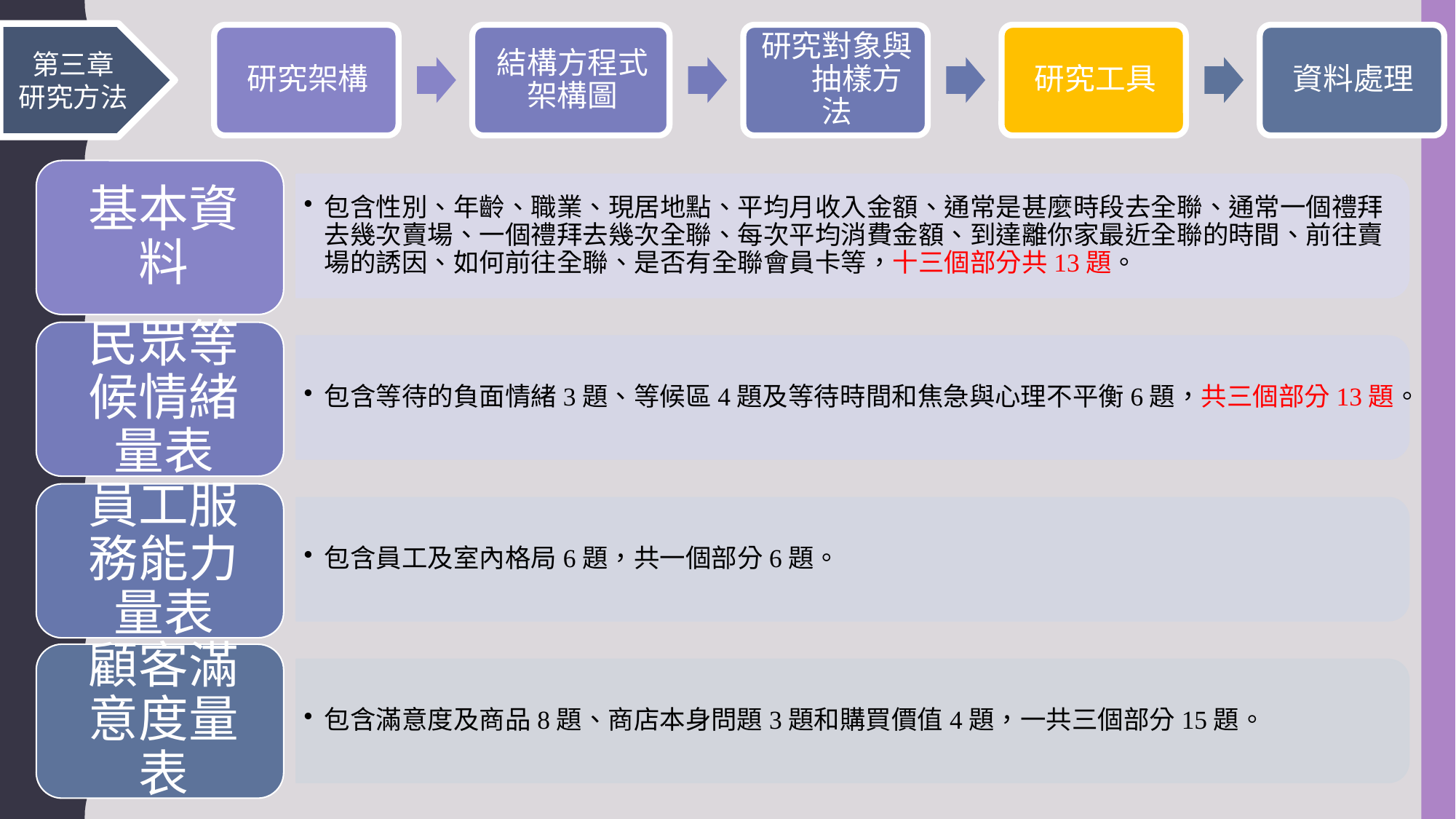

第三章
研究方法
研究架構

結構方程式架構圖

研究對象與       抽樣方法

研究工具

資料處理
包含性別、年齡、職業、現居地點、平均月收入金額、通常是甚麼時段去全聯、通常一個禮拜去幾次賣場、一個禮拜去幾次全聯、每次平均消費金額、到達離你家最近全聯的時間、前往賣場的誘因、如何前往全聯、是否有全聯會員卡等，十三個部分共13題。
基本資料
包含等待的負面情緒3題、等候區4題及等待時間和焦急與心理不平衡6題，共三個部分13題。
民眾等候情緒量表
包含員工及室內格局6題，共一個部分6題。
員工服務能力量表
包含滿意度及商品8題、商店本身問題3題和購買價值4題，一共三個部分15題。
顧客滿意度量表